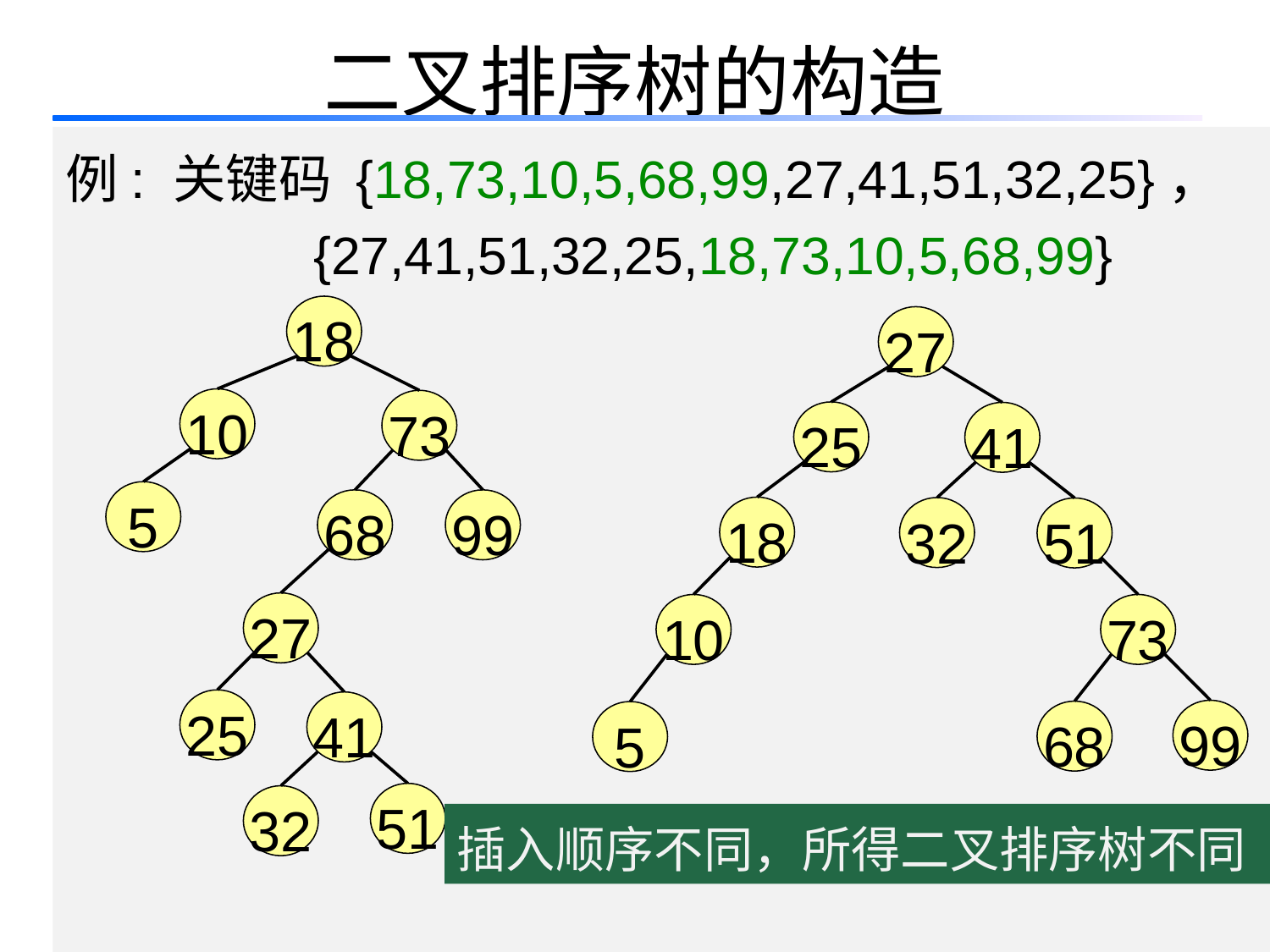

# 二叉排序树的构造

例: 关键码 {18,73,10,5,68,99,27,41,51,32,25}，
                 {27,41,51,32,25,18,73,10,5,68,99}

18
27
10
73
25
41
5
68
99
18
32
51
27
10
73
25
41
99
68
5
51
32
插入顺序不同，所得二叉排序树不同